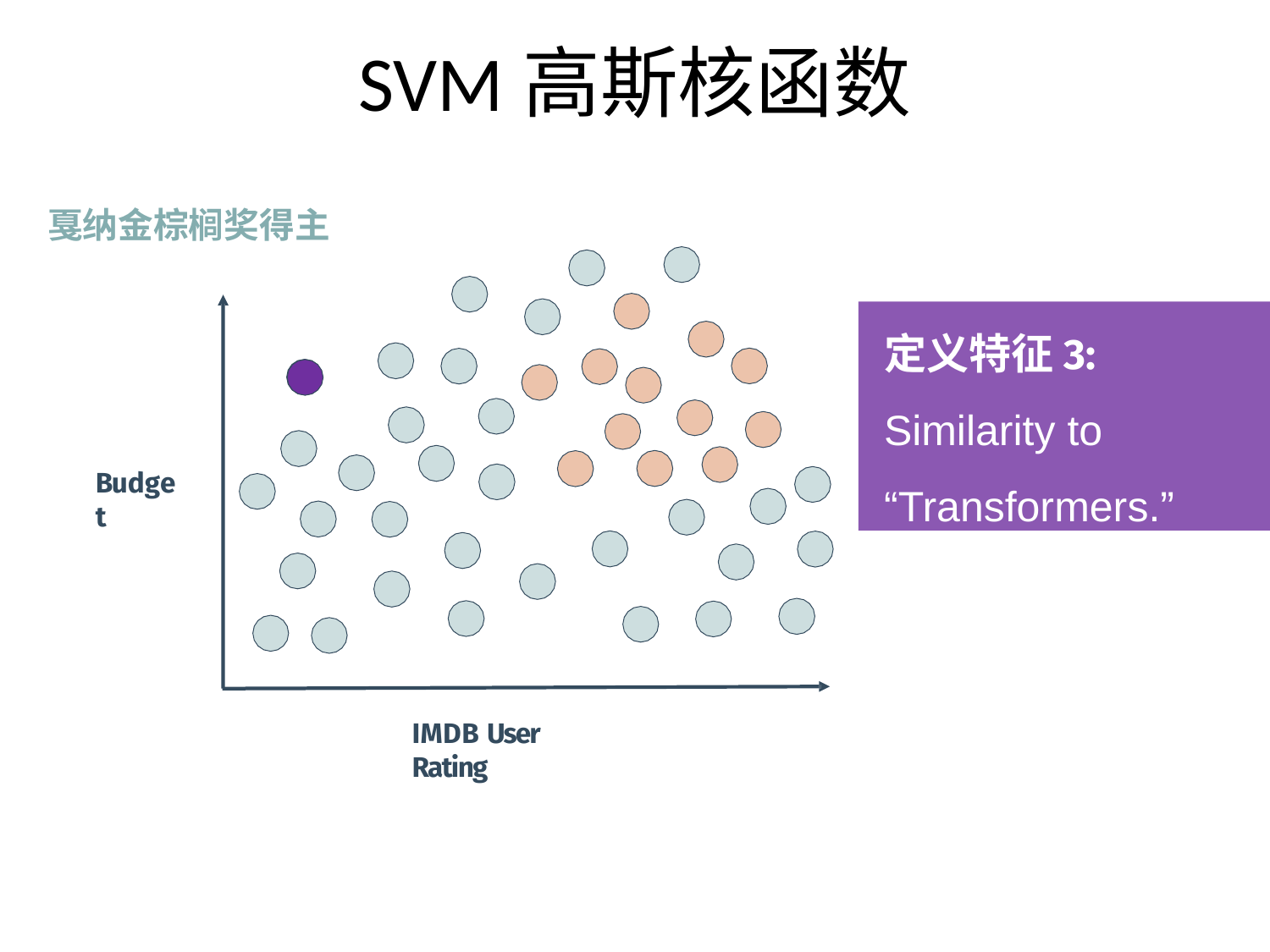

# SVM高斯核函数
戛纳金棕榈奖得主

定义特征3:
Similarity to  “Transformers.”

Budget

IMDB User Rating
41